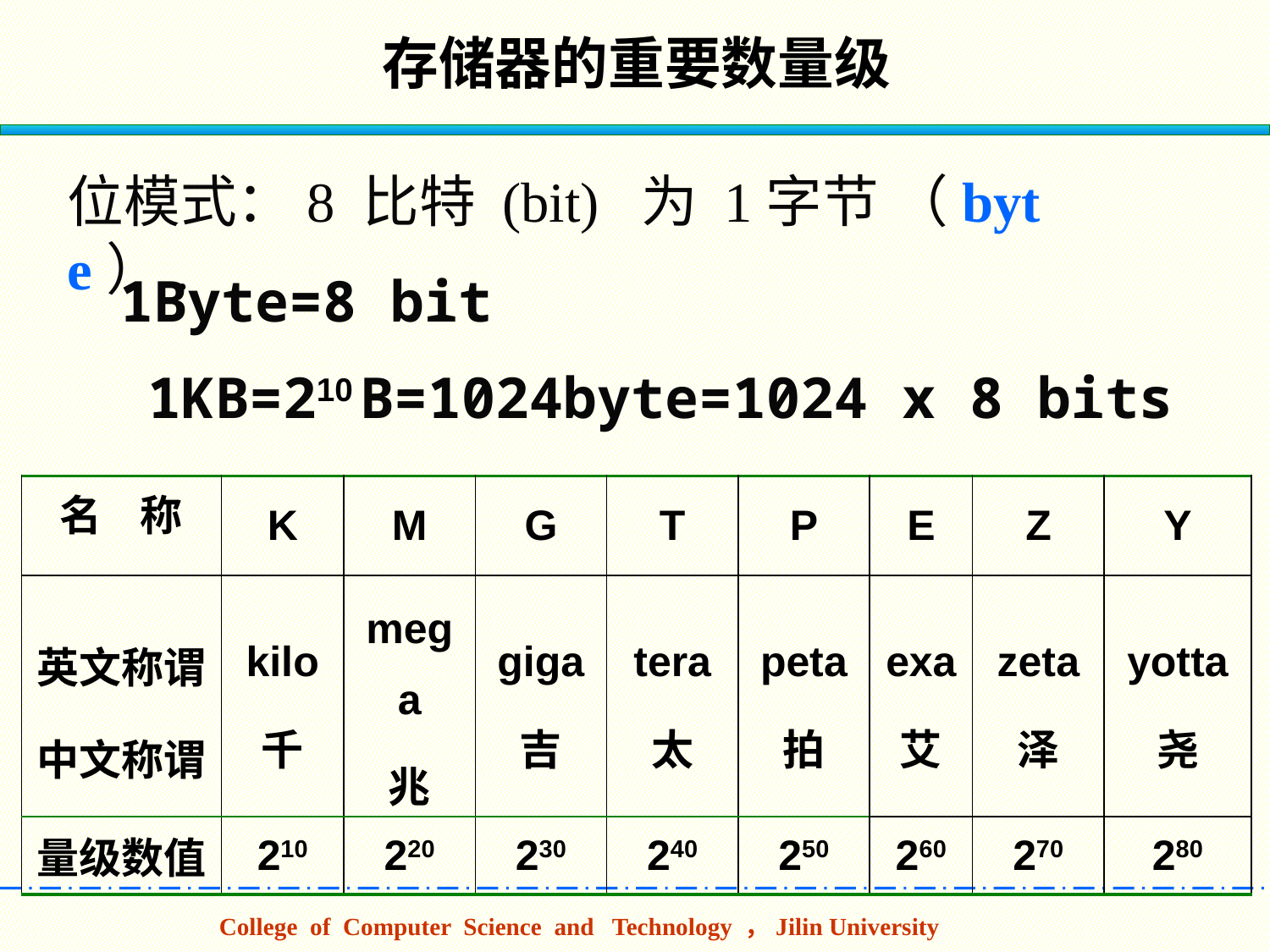

存储器的重要数量级
位模式：8 比特 (bit)  为 1字节 （byte）.
1Byte=8 bit
1KB=210 B=1024byte=1024 x 8 bits
| 名 称 | K | M | G | T | P | E | Z | Y |
| --- | --- | --- | --- | --- | --- | --- | --- | --- |
| 英文称谓 中文称谓 | kilo 千 | mega 兆 | giga 吉 | tera 太 | peta 拍 | exa 艾 | zeta 泽 | yotta 尧 |
| 量级数值 | 210 | 220 | 230 | 240 | 250 | 260 | 270 | 280 |